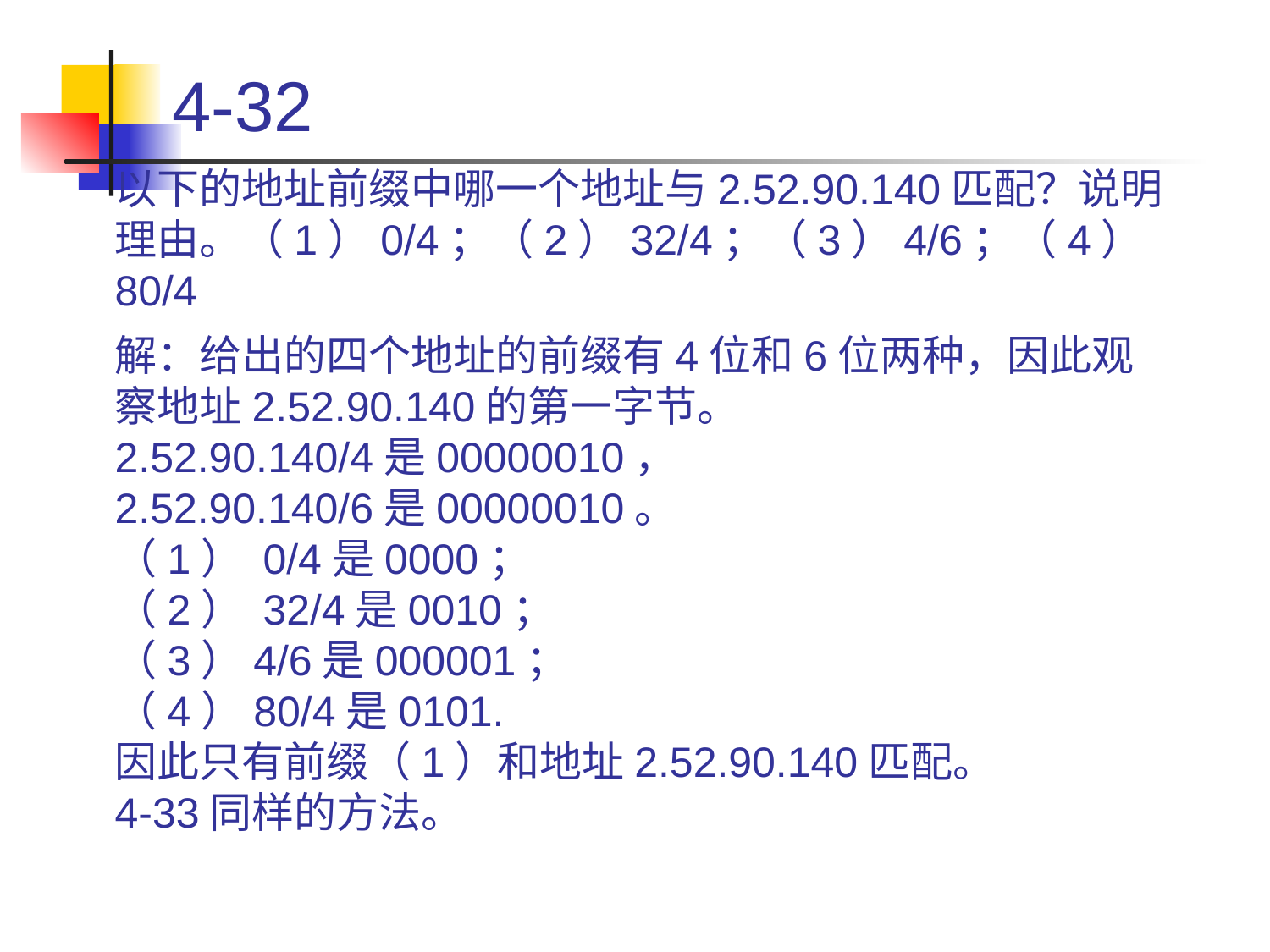

# 4-32
以下的地址前缀中哪一个地址与2.52.90.140匹配？说明理由。（1）0/4；（2）32/4；（3）4/6；（4）80/4

解：给出的四个地址的前缀有4位和6位两种，因此观察地址2.52.90.140的第一字节。
2.52.90.140/4是00000010，
2.52.90.140/6是00000010。
（1） 0/4是0000；
（2） 32/4是0010；
（3）4/6是000001；
（4）80/4是0101.
因此只有前缀（1）和地址2.52.90.140匹配。
4-33同样的方法。